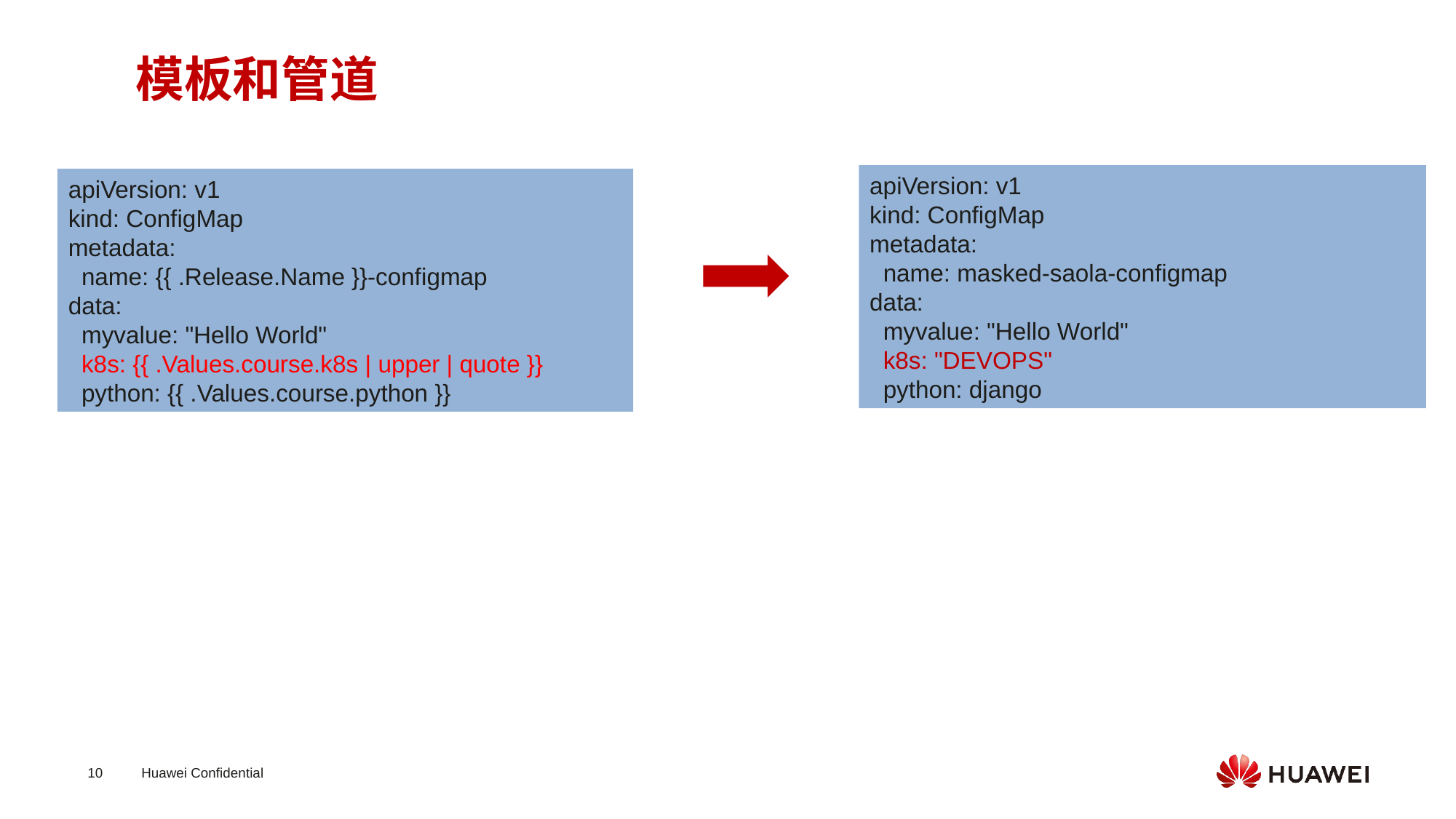

模板和管道
apiVersion: v1
kind: ConfigMap
metadata:
  name: masked-saola-configmap
data:
  myvalue: "Hello World"
  k8s: "DEVOPS"
  python: django
apiVersion: v1
kind: ConfigMap
metadata:
  name: {{ .Release.Name }}-configmap
data:
  myvalue: "Hello World"
  k8s: {{ .Values.course.k8s | upper | quote }}
  python: {{ .Values.course.python }}